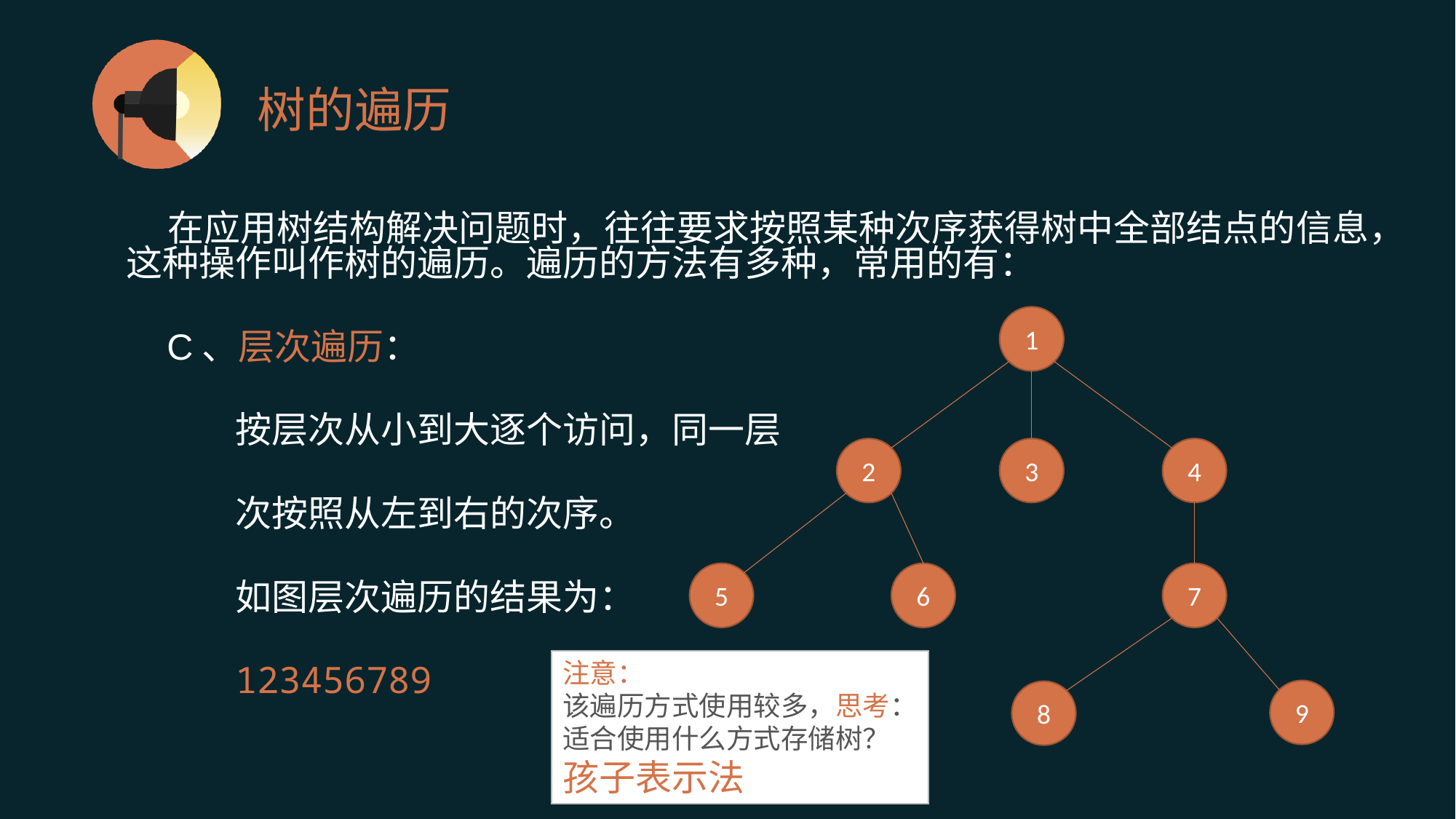

# 树的遍历
	    在应用树结构解决问题时，往往要求按照某种次序获得树中全部结点的信息，这种操作叫作树的遍历。遍历的方法有多种，常用的有：
　　C、层次遍历：
		按层次从小到大逐个访问，同一层
		次按照从左到右的次序。
		如图层次遍历的结果为：
		123456789

1
2
3
4
5
6
7
注意：
该遍历方式使用较多，思考：
适合使用什么方式存储树？
孩子表示法
9
8